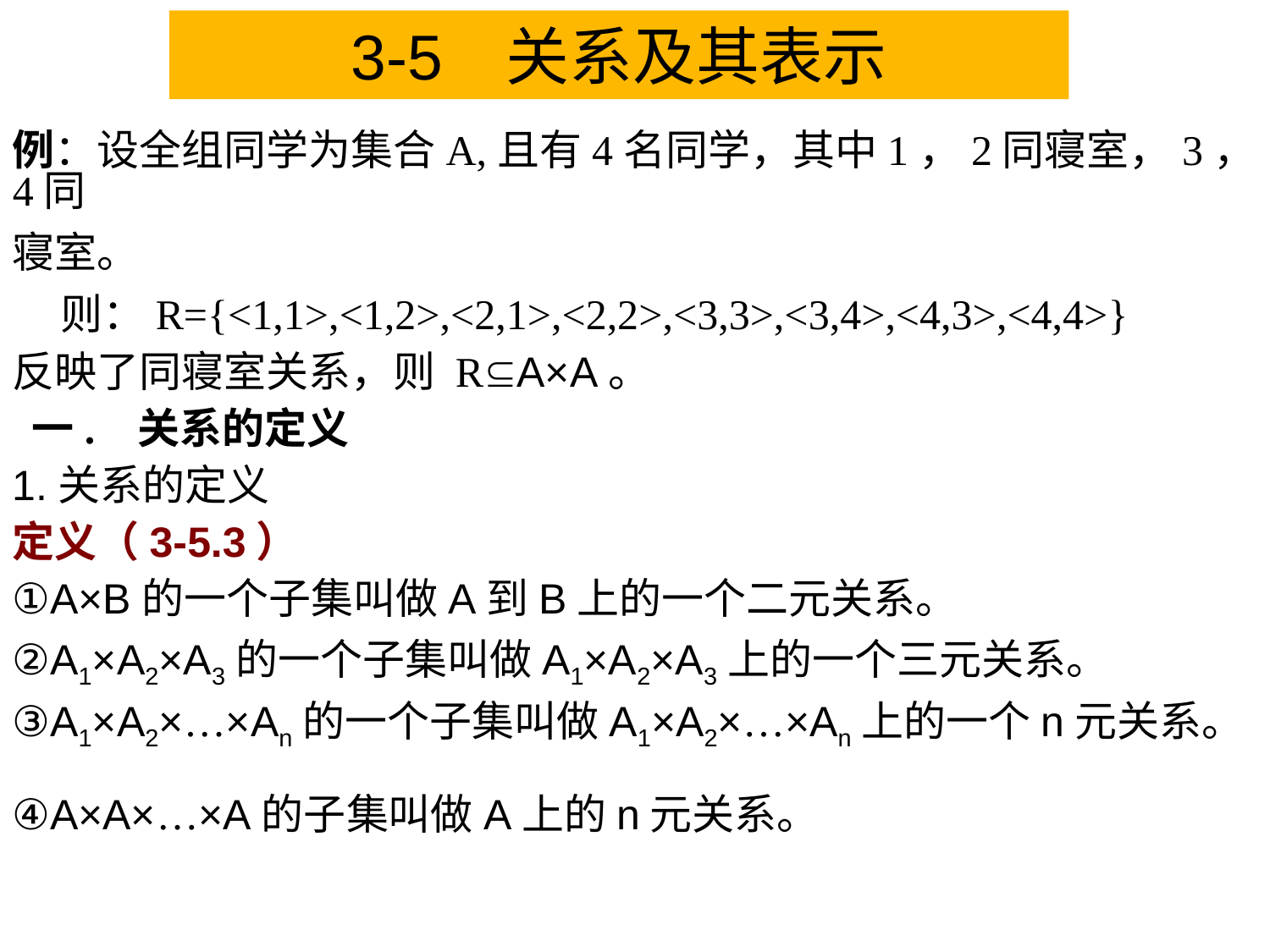

3-5   关系及其表示
例：设全组同学为集合A,且有4名同学，其中1，2同寝室，3，4同
寝室。
    则：R={<1,1>,<1,2>,<2,1>,<2,2>,<3,3>,<3,4>,<4,3>,<4,4>}
反映了同寝室关系，则 R⊆A×A。
 一.   关系的定义
1.关系的定义
定义（3-5.3）
①A×B的一个子集叫做A到B上的一个二元关系。
②A1×A2×A3的一个子集叫做A1×A2×A3上的一个三元关系。
③A1×A2×…×An的一个子集叫做A1×A2×…×An上的一个n元关系。
④A×A×…×A的子集叫做A上的n元关系。